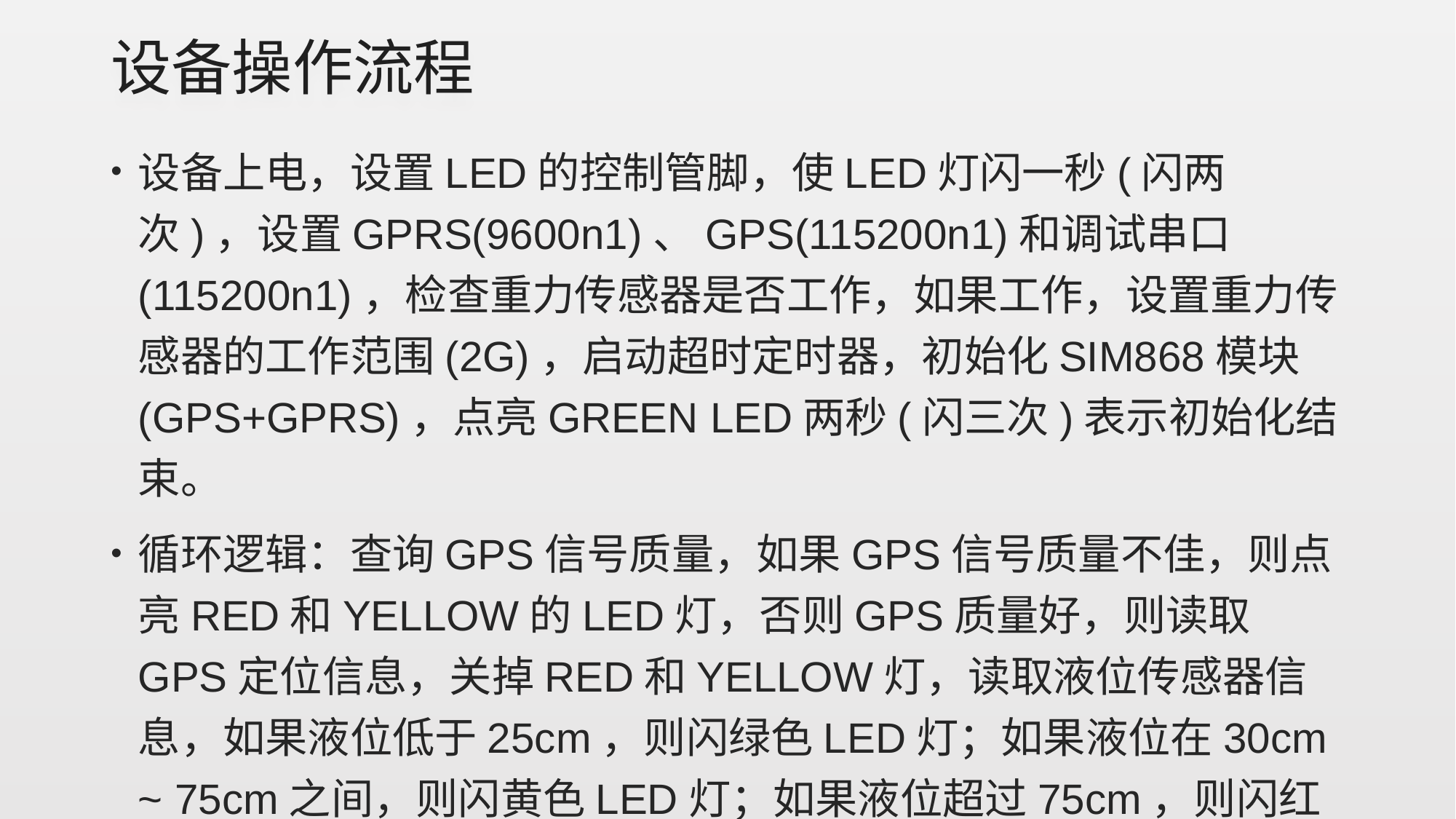

# 设备操作流程
设备上电，设置LED的控制管脚，使LED灯闪一秒(闪两次)，设置GPRS(9600n1)、GPS(115200n1)和调试串口(115200n1)，检查重力传感器是否工作，如果工作，设置重力传感器的工作范围(2G)，启动超时定时器，初始化SIM868模块(GPS+GPRS)，点亮GREEN LED两秒(闪三次)表示初始化结束。
循环逻辑：查询GPS信号质量，如果GPS信号质量不佳，则点亮RED和YELLOW的LED灯，否则GPS质量好，则读取GPS定位信息，关掉RED和YELLOW灯，读取液位传感器信息，如果液位低于25cm，则闪绿色LED灯；如果液位在30cm ~ 75cm之间，则闪黄色LED灯；如果液位超过75cm，则闪红色LED灯。